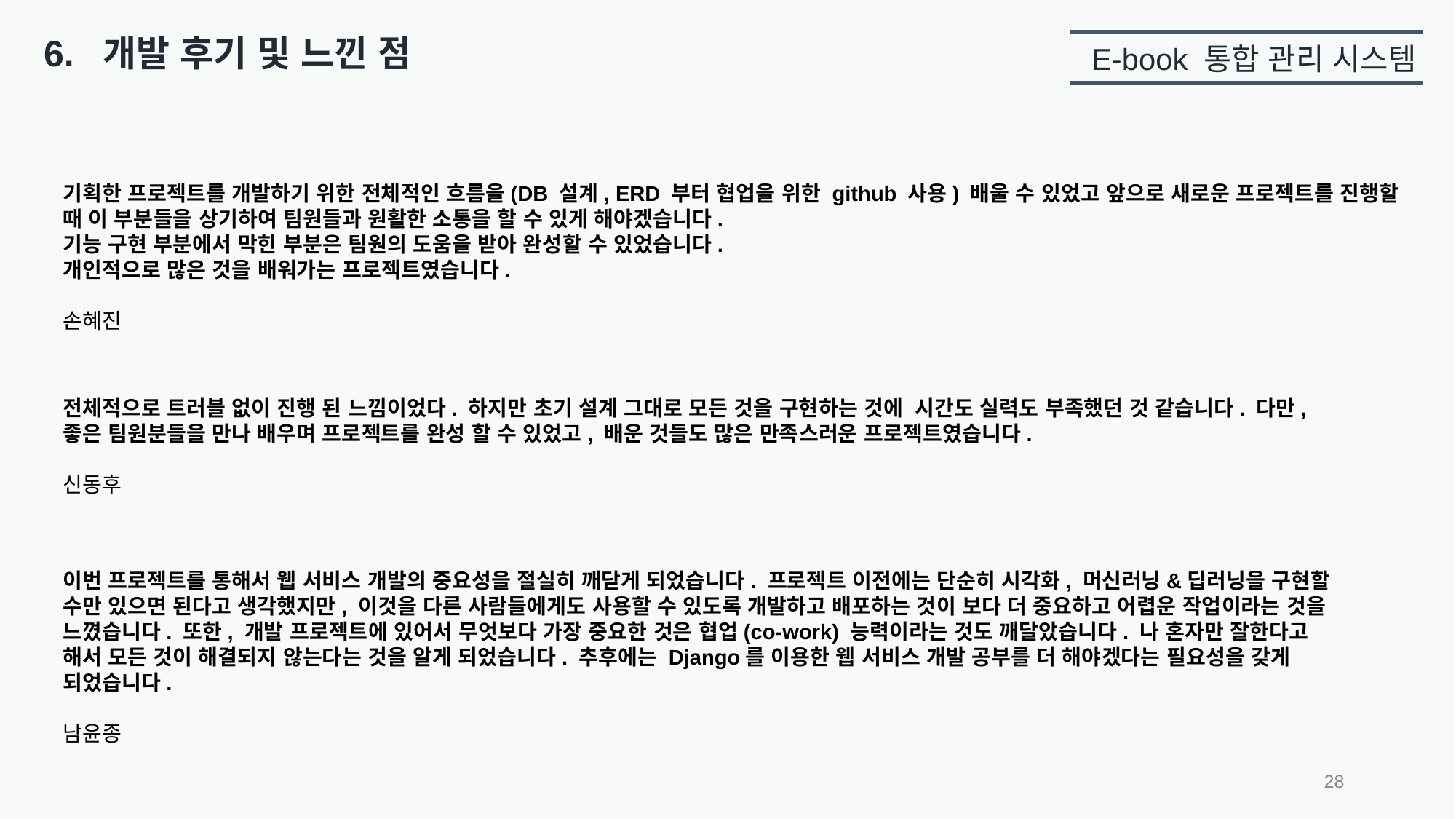

6.  개발 후기 및 느낀 점
E-book 통합 관리 시스템
기획한 프로젝트를 개발하기 위한 전체적인 흐름을(DB 설계, ERD 부터 협업을 위한 github 사용) 배울 수 있었고 앞으로 새로운 프로젝트를 진행할 때 이 부분들을 상기하여 팀원들과 원활한 소통을 할 수 있게 해야겠습니다.
기능 구현 부분에서 막힌 부분은 팀원의 도움을 받아 완성할 수 있었습니다.
개인적으로 많은 것을 배워가는 프로젝트였습니다.

손혜진
전체적으로 트러블 없이 진행 된 느낌이었다. 하지만 초기 설계 그대로 모든 것을 구현하는 것에  시간도 실력도 부족했던 것 같습니다. 다만, 좋은 팀원분들을 만나 배우며 프로젝트를 완성 할 수 있었고, 배운 것들도 많은 만족스러운 프로젝트였습니다.

신동후

이번 프로젝트를 통해서 웹 서비스 개발의 중요성을 절실히 깨닫게 되었습니다. 프로젝트 이전에는 단순히 시각화, 머신러닝&딥러닝을 구현할 수만 있으면 된다고 생각했지만, 이것을 다른 사람들에게도 사용할 수 있도록 개발하고 배포하는 것이 보다 더 중요하고 어렵운 작업이라는 것을 느꼈습니다. 또한, 개발 프로젝트에 있어서 무엇보다 가장 중요한 것은 협업(co-work) 능력이라는 것도 깨달았습니다. 나 혼자만 잘한다고 해서 모든 것이 해결되지 않는다는 것을 알게 되었습니다. 추후에는 Django를 이용한 웹 서비스 개발 공부를 더 해야겠다는 필요성을 갖게 되었습니다.

남윤종
28